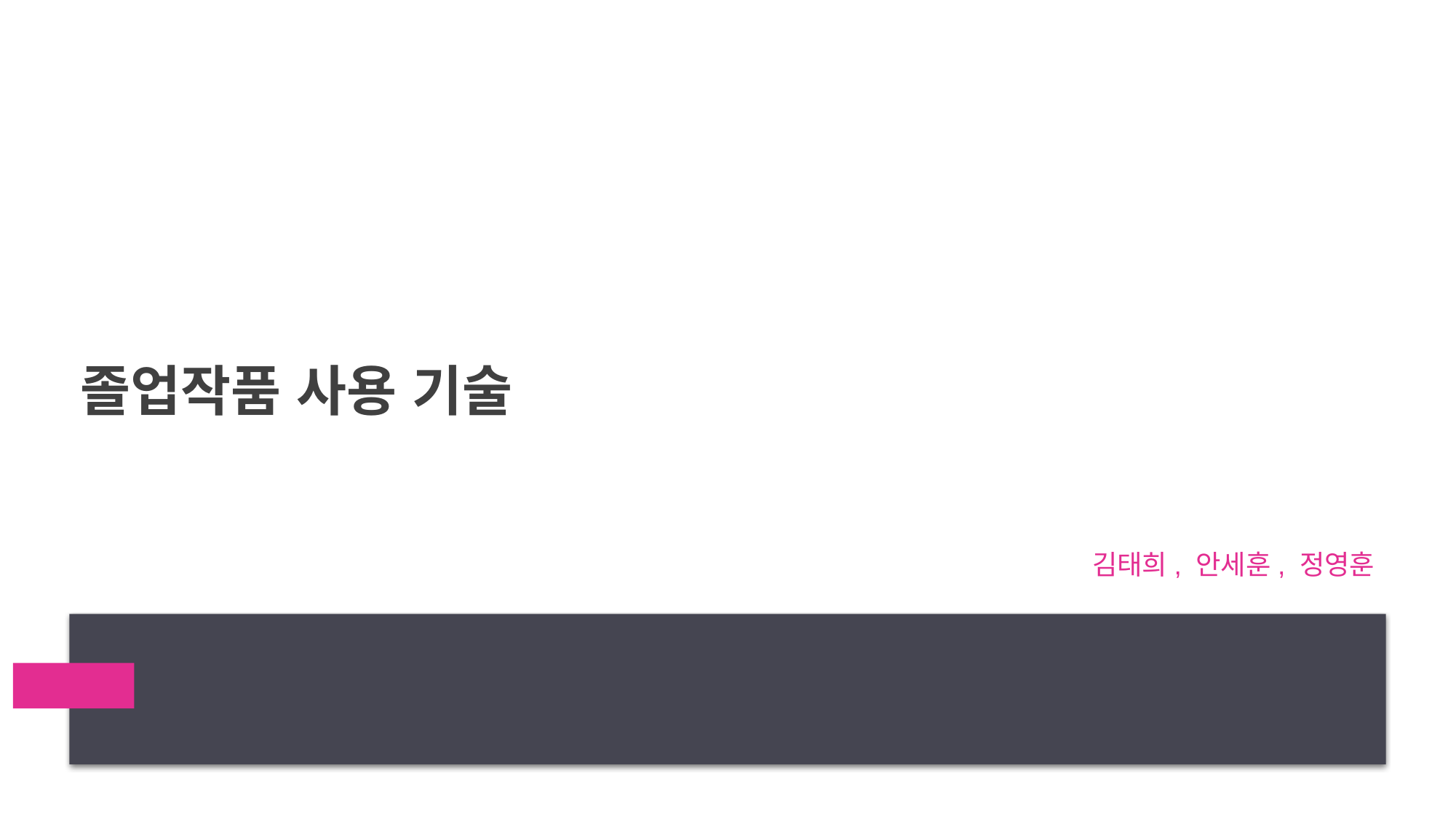

# 졸업작품 사용 기술
김태희, 안세훈, 정영훈